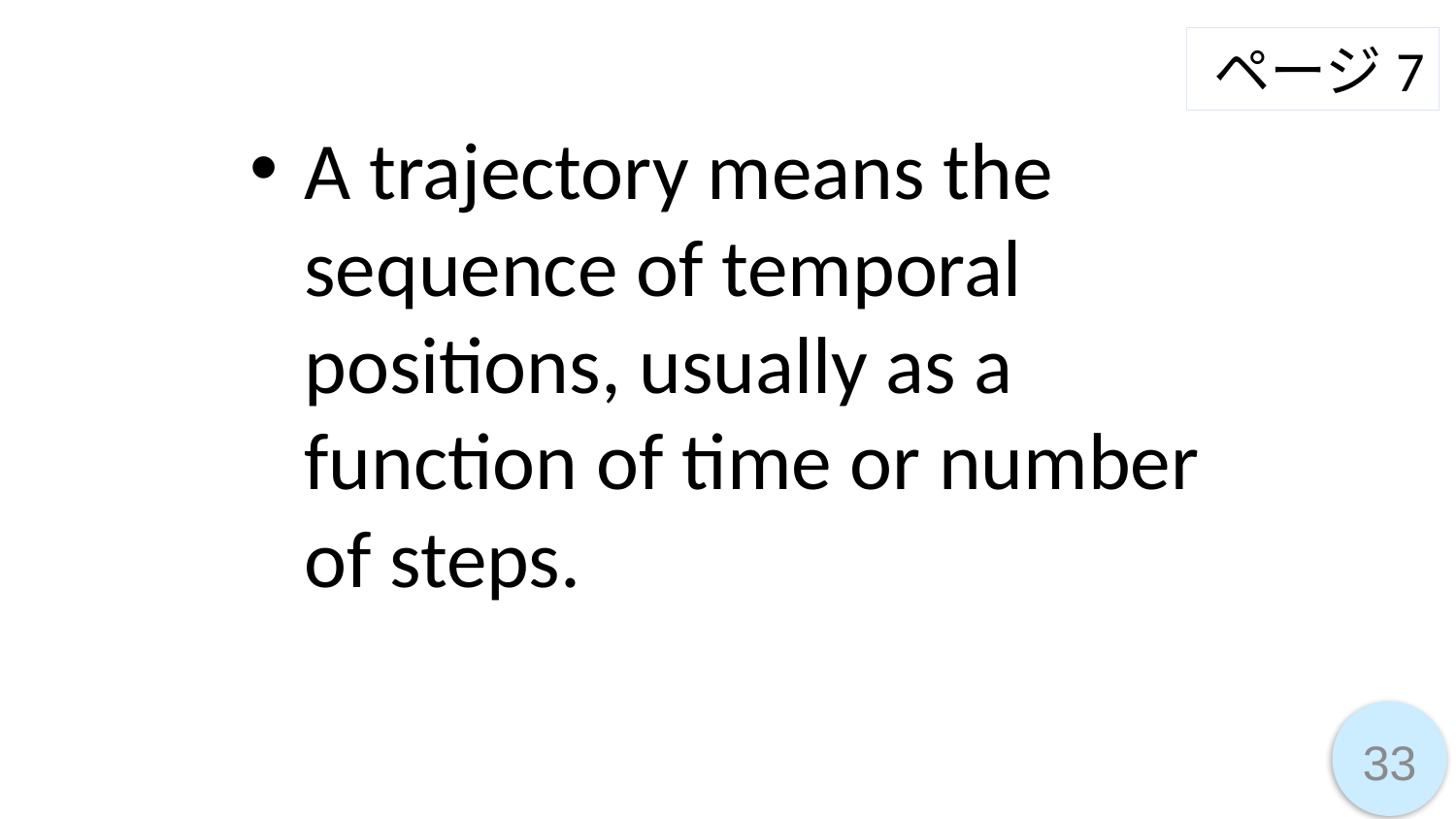

ページ7
A trajectory means the sequence of temporal positions, usually as a function of time or number of steps.
33